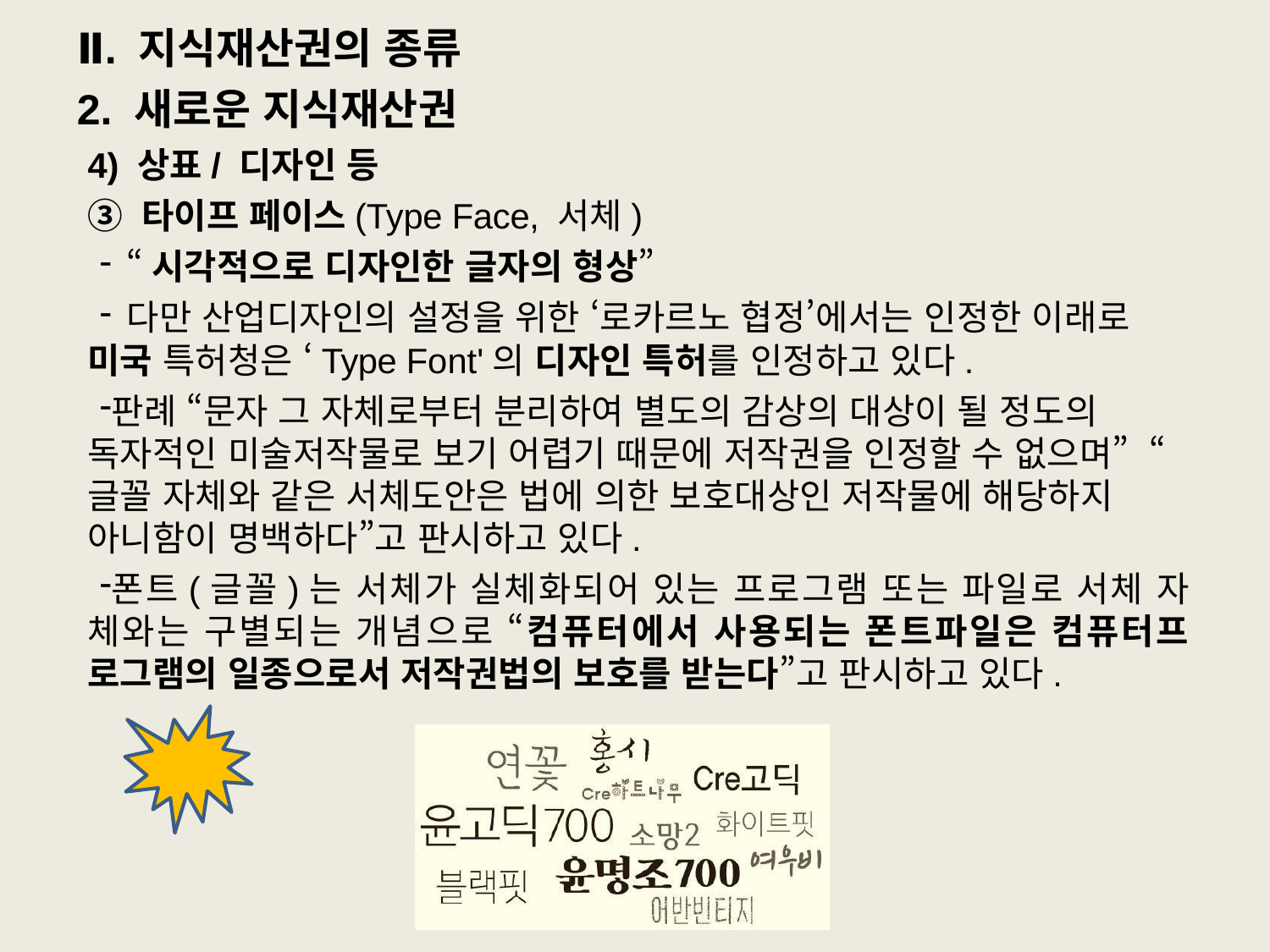

# Ⅱ. 지식재산권의 종류
2. 새로운 지식재산권
4) 상표/ 디자인 등
③ 타이프 페이스(Type Face, 서체)
“시각적으로 디자인한 글자의 형상”
다만 산업디자인의 설정을 위한 ‘로카르노 협정’에서는 인정한 이래로
미국 특허청은 ‘Type Font'의 디자인 특허를 인정하고 있다.
판례 “문자 그 자체로부터 분리하여 별도의 감상의 대상이 될 정도의  독자적인 미술저작물로 보기 어렵기 때문에 저작권을 인정할 수 없으며”  “글꼴 자체와 같은 서체도안은 법에 의한 보호대상인 저작물에 해당하지  아니함이 명백하다”고 판시하고 있다.
폰트(글꼴)는 서체가 실체화되어 있는 프로그램 또는 파일로 서체 자  체와는 구별되는 개념으로 “컴퓨터에서 사용되는 폰트파일은 컴퓨터프  로그램의 일종으로서 저작권법의 보호를 받는다”고 판시하고 있다.